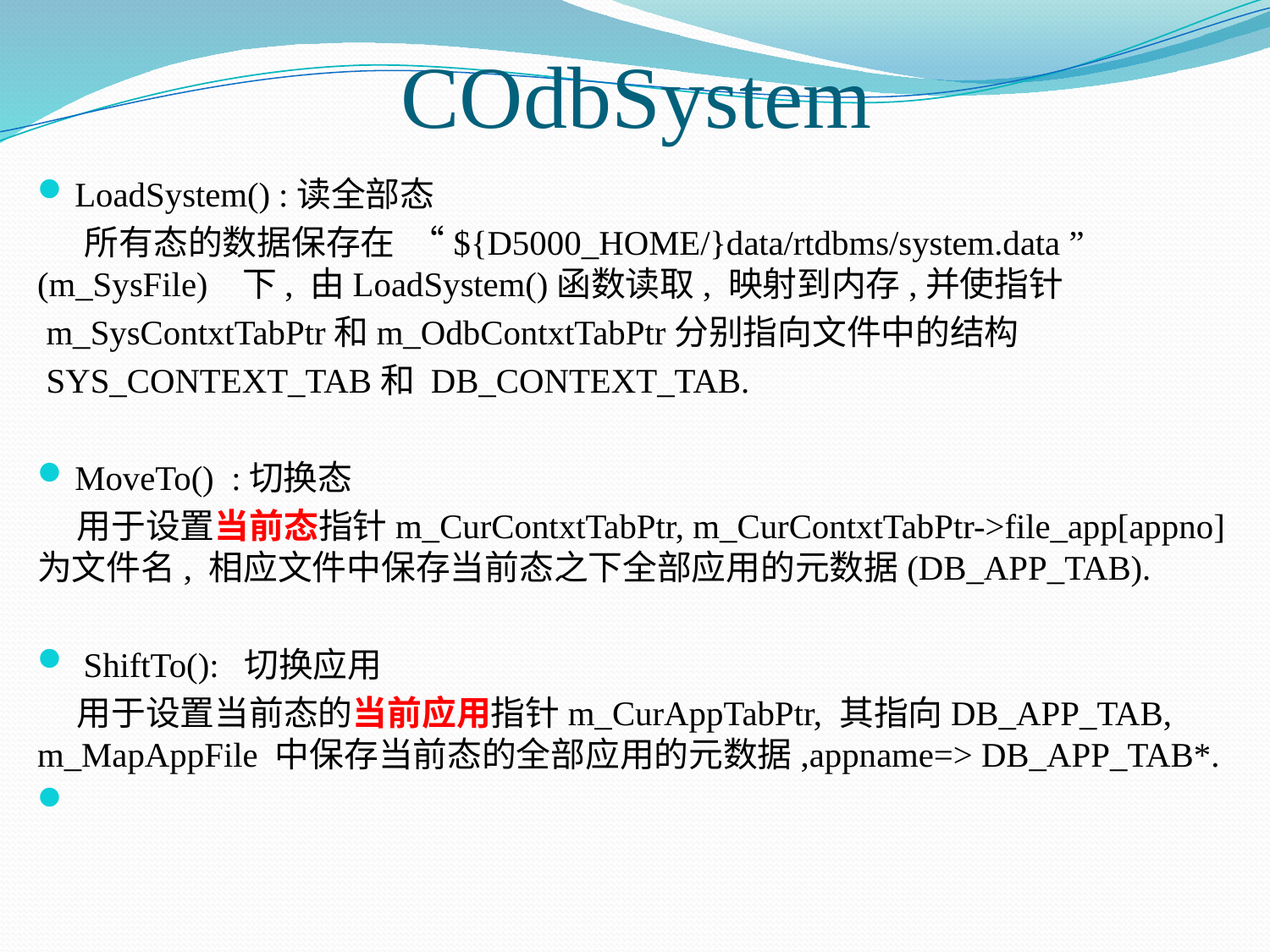

# COdbSystem
LoadSystem() :读全部态
     所有态的数据保存在  “${D5000_HOME/}data/rtdbms/system.data ” (m_SysFile)   下, 由LoadSystem()函数读取, 映射到内存,并使指针
 m_SysContxtTabPtr和m_OdbContxtTabPtr分别指向文件中的结构
 SYS_CONTEXT_TAB和 DB_CONTEXT_TAB.

MoveTo()  :切换态
    用于设置当前态指针m_CurContxtTabPtr, m_CurContxtTabPtr->file_app[appno] 为文件名, 相应文件中保存当前态之下全部应用的元数据(DB_APP_TAB).

 ShiftTo():  切换应用
    用于设置当前态的当前应用指针m_CurAppTabPtr, 其指向DB_APP_TAB, m_MapAppFile 中保存当前态的全部应用的元数据,appname=> DB_APP_TAB*.